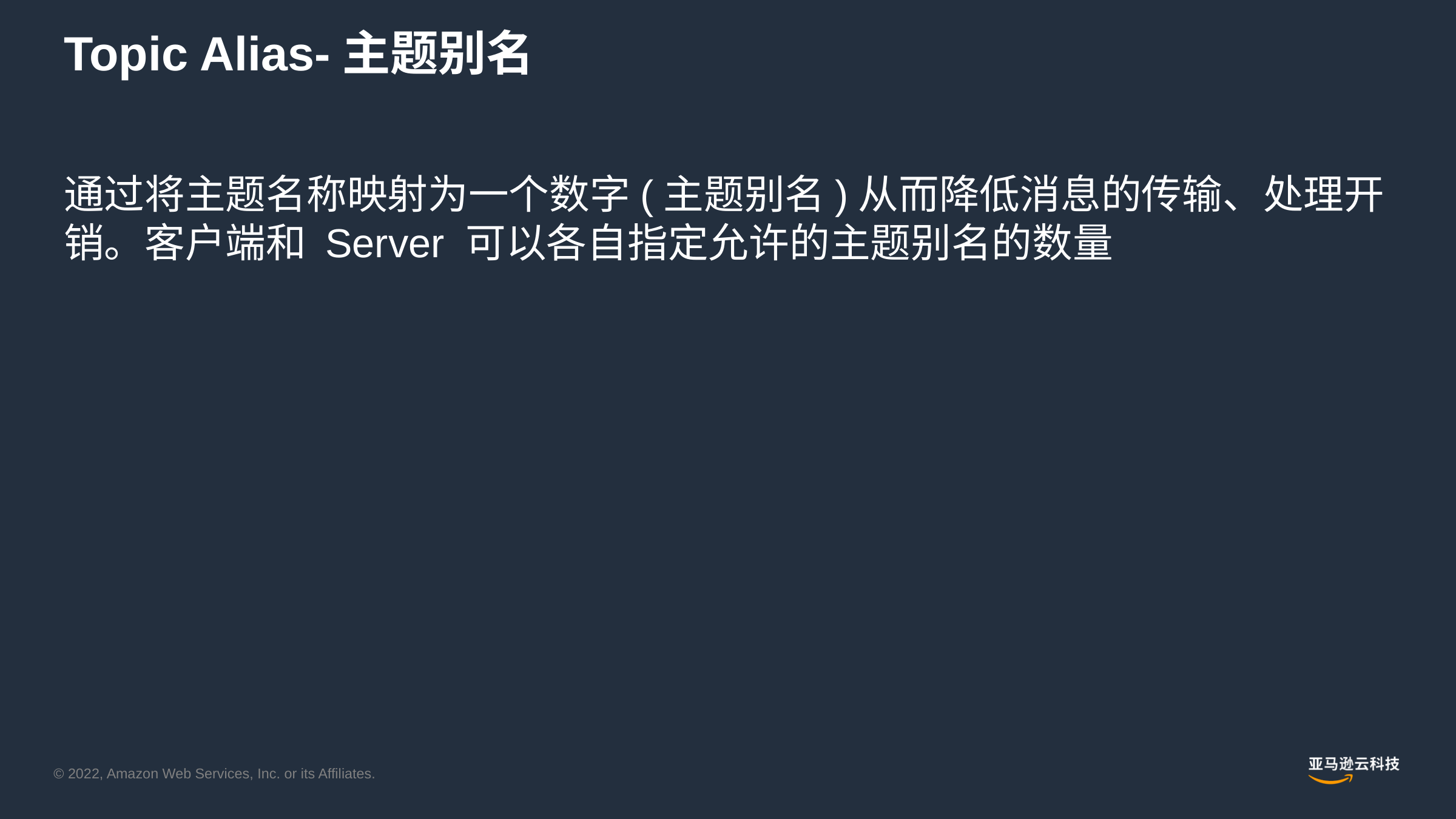

# Topic Alias-主题别名
通过将主题名称映射为一个数字(主题别名)从而降低消息的传输、处理开销。客户端和 Server 可以各自指定允许的主题别名的数量